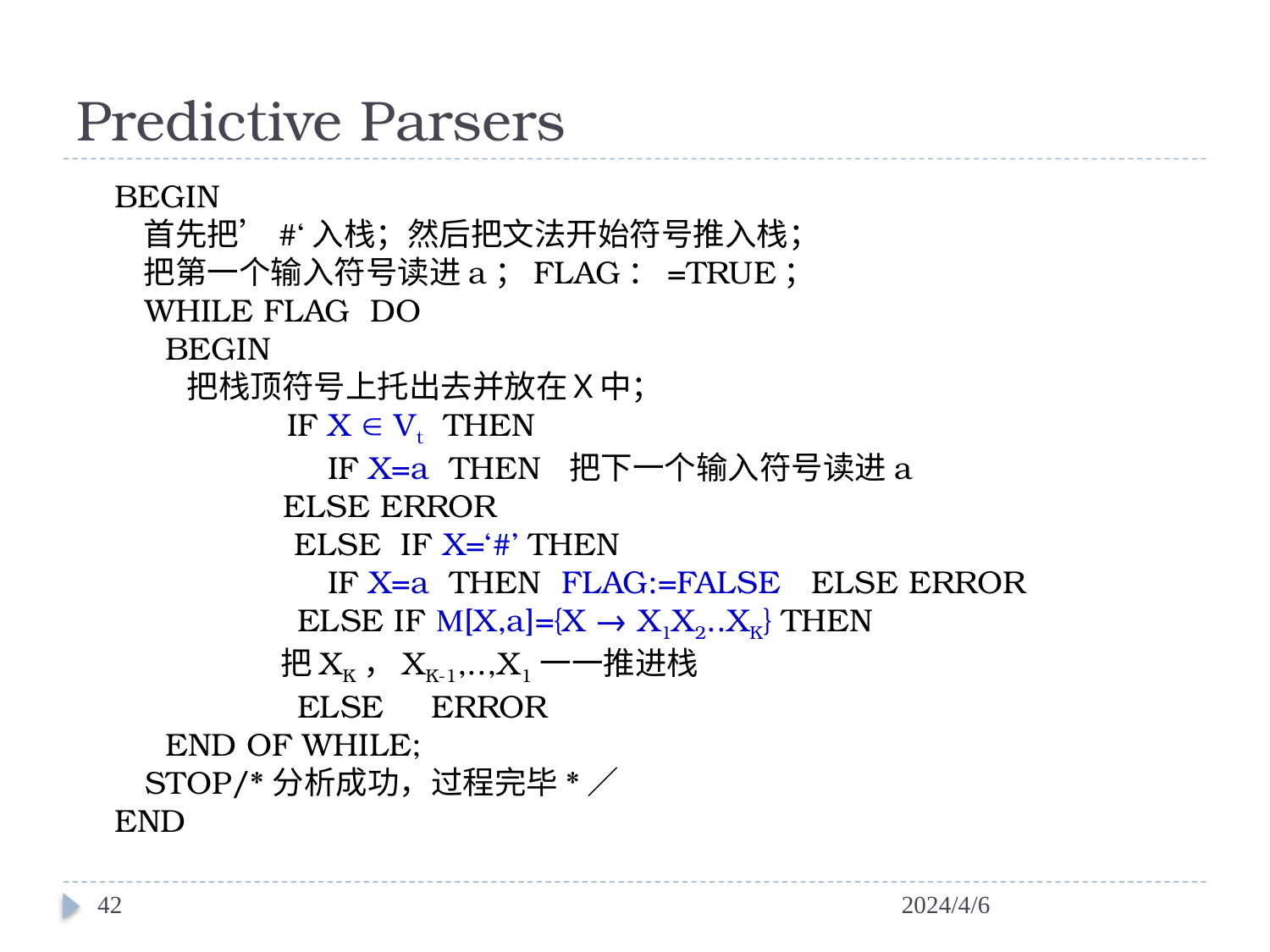

# Predictive Parsers
BEGIN
   首先把’#‘入栈；然后把文法开始符号推入栈；
   把第一个输入符号读进a；FLAG：=TRUE；
   WHILE FLAG  DO
     BEGIN
         把栈顶符号上托出去并放在Ｘ中；
                 IF X ∈ Vt  THEN
                     IF X=a  THEN  把下一个输入符号读进a
　                  ELSE ERROR
              ELSE  IF X=‘#’ THEN
                     IF X=a  THEN  FLAG:=FALSE   ELSE ERROR
                  ELSE IF Μ[X,a]={X → X1X2..XK} THEN
                      把XK，XK-1,..,X1一一推进栈
                  ELSE　ERROR
     END OF WHILE;
   STOP/*分析成功，过程完毕*／
END

42
2024/4/6